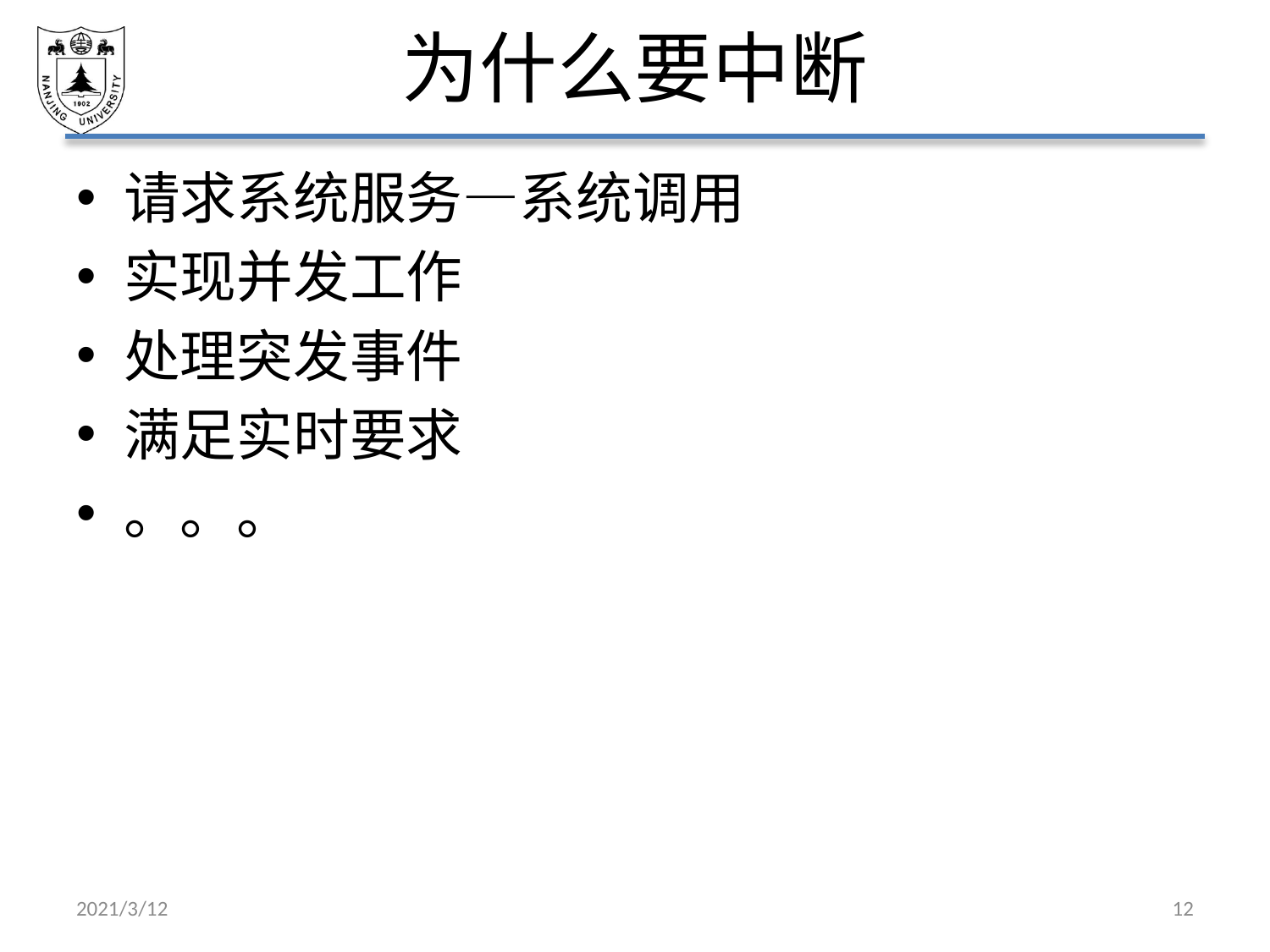

# 为什么要中断
请求系统服务—系统调用
实现并发工作
处理突发事件
满足实时要求
。。。
2021/3/12
12